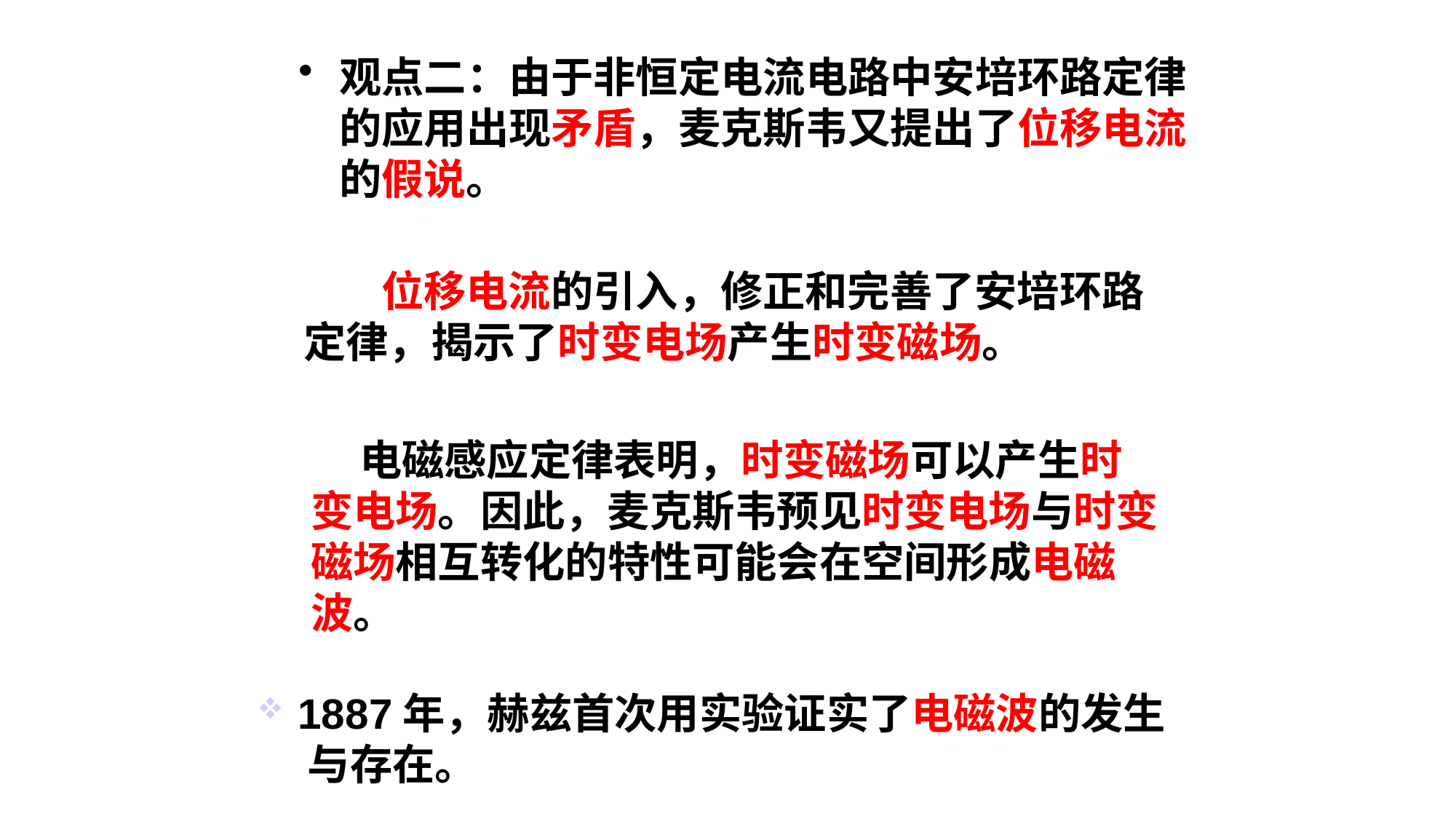

观点二：由于非恒定电流电路中安培环路定律的应用出现矛盾，麦克斯韦又提出了位移电流的假说。
       位移电流的引入，修正和完善了安培环路定律，揭示了时变电场产生时变磁场。
    电磁感应定律表明，时变磁场可以产生时变电场。因此，麦克斯韦预见时变电场与时变磁场相互转化的特性可能会在空间形成电磁波。
1887年，赫兹首次用实验证实了电磁波的发生   与存在。